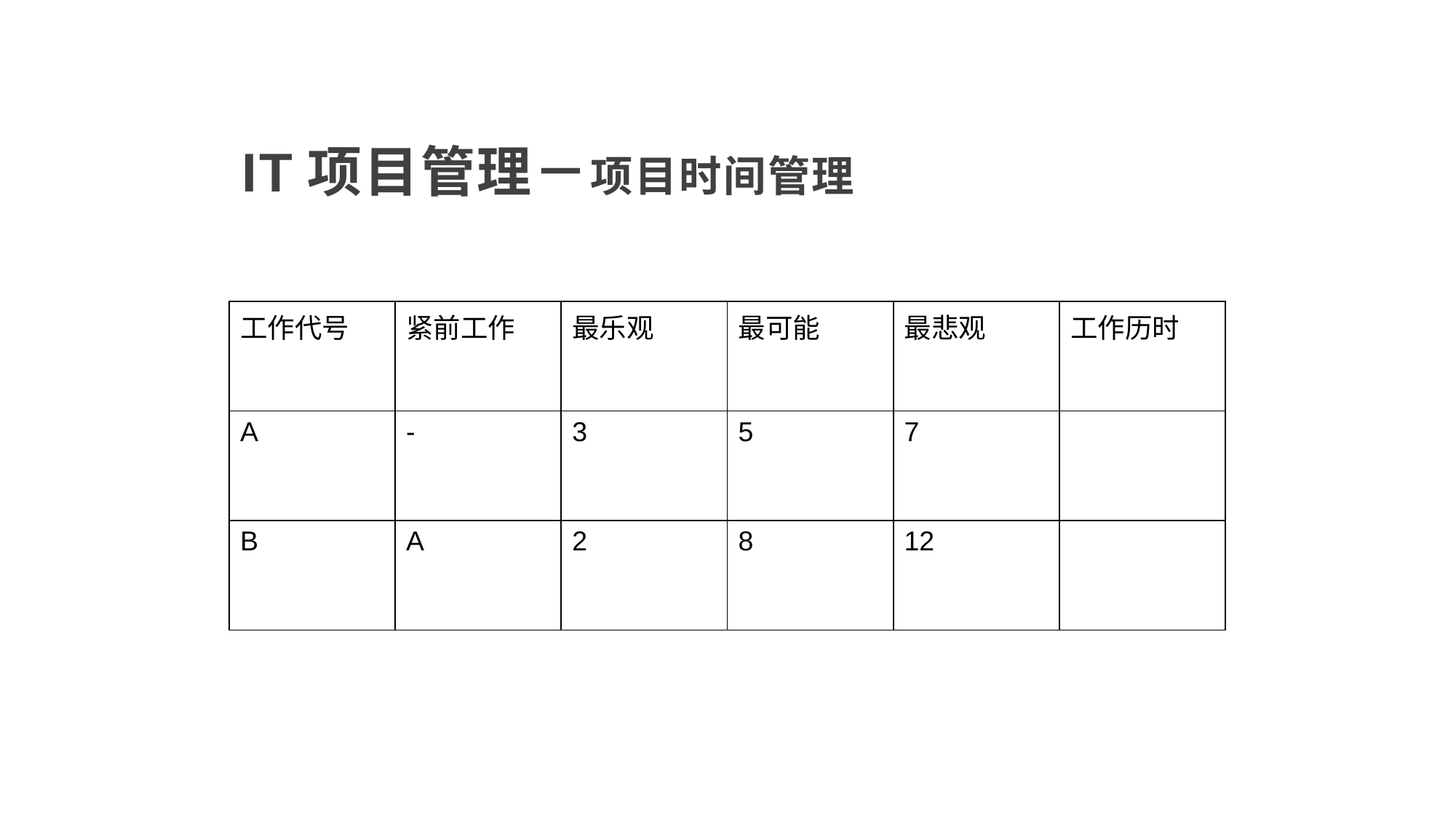

# IT项目管理－项目时间管理
| 工作代号 | 紧前工作 | 最乐观 | 最可能 | 最悲观 | 工作历时 |
| --- | --- | --- | --- | --- | --- |
| A | - | 3 | 5 | 7 |  |
| B | A | 2 | 8 | 12 |  |